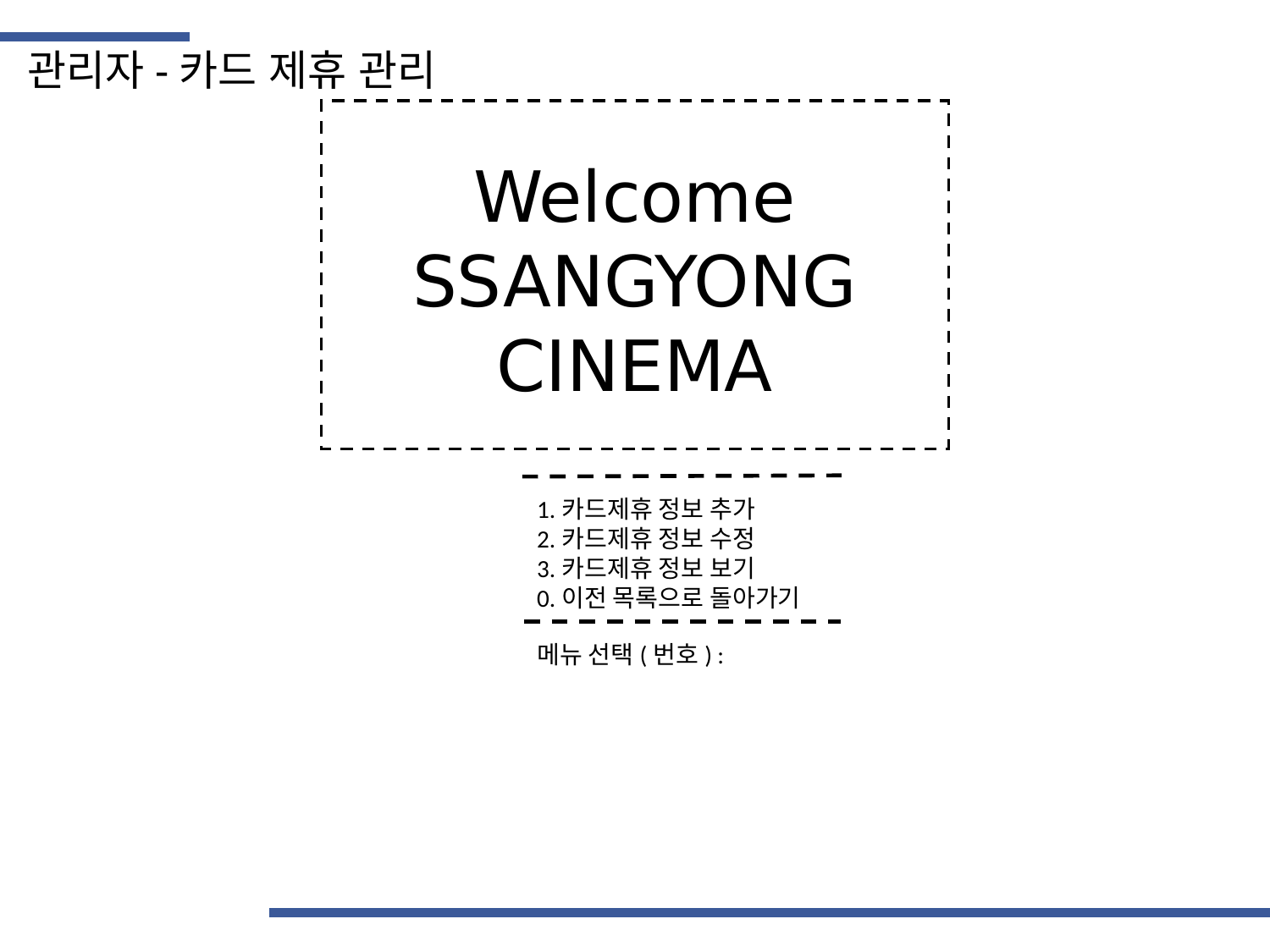

관리자-카드 제휴 관리

Welcome
SSANGYONG
CINEMA
1.카드제휴 정보 추가
2.카드제휴 정보 수정
3.카드제휴 정보 보기
0.이전 목록으로 돌아가기
메뉴 선택(번호) :